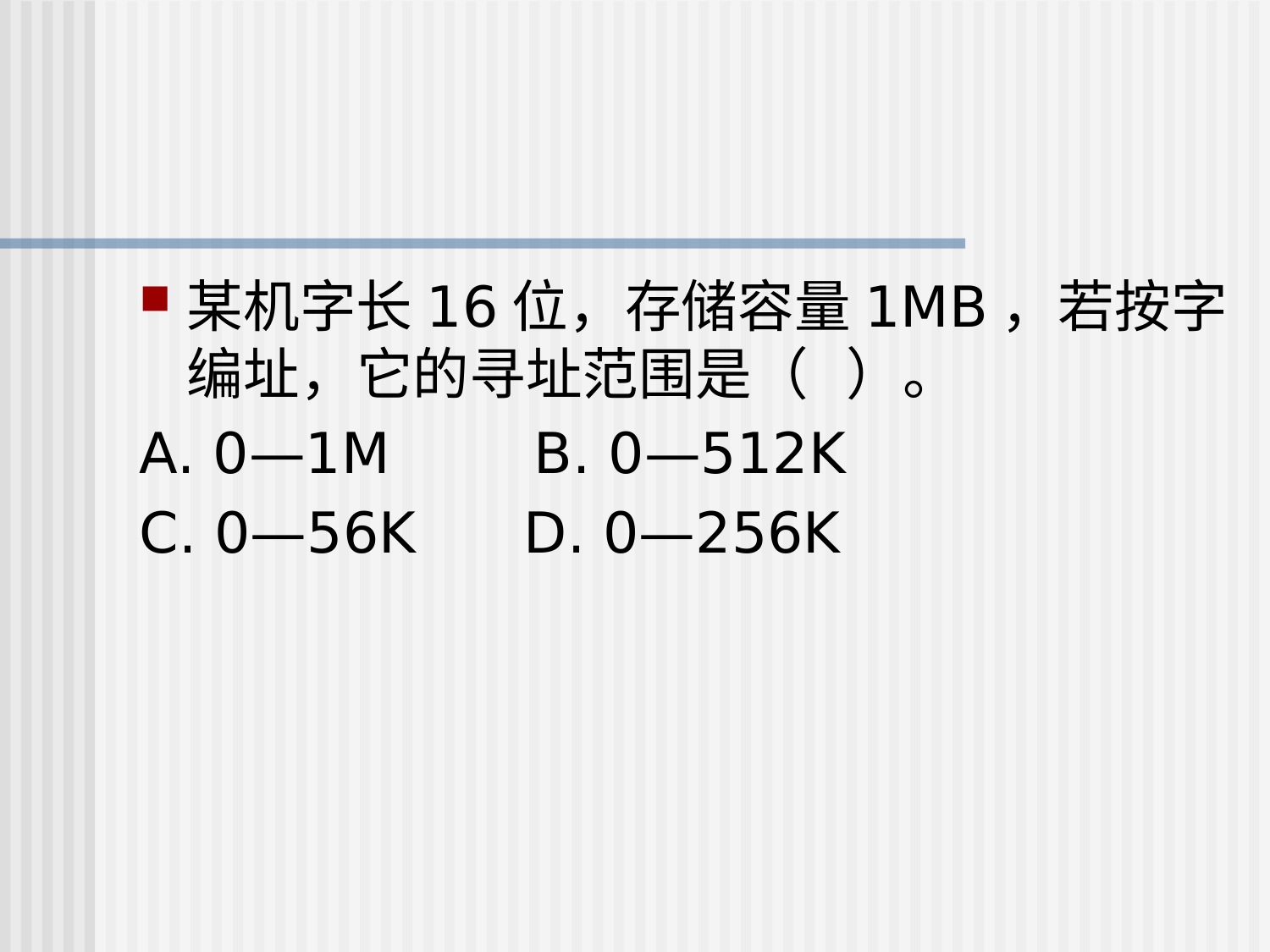

#
某机字长16位，存储容量1MB，若按字编址，它的寻址范围是（   ）。
A. 0—1M        B. 0—512K
C. 0—56K      D. 0—256K